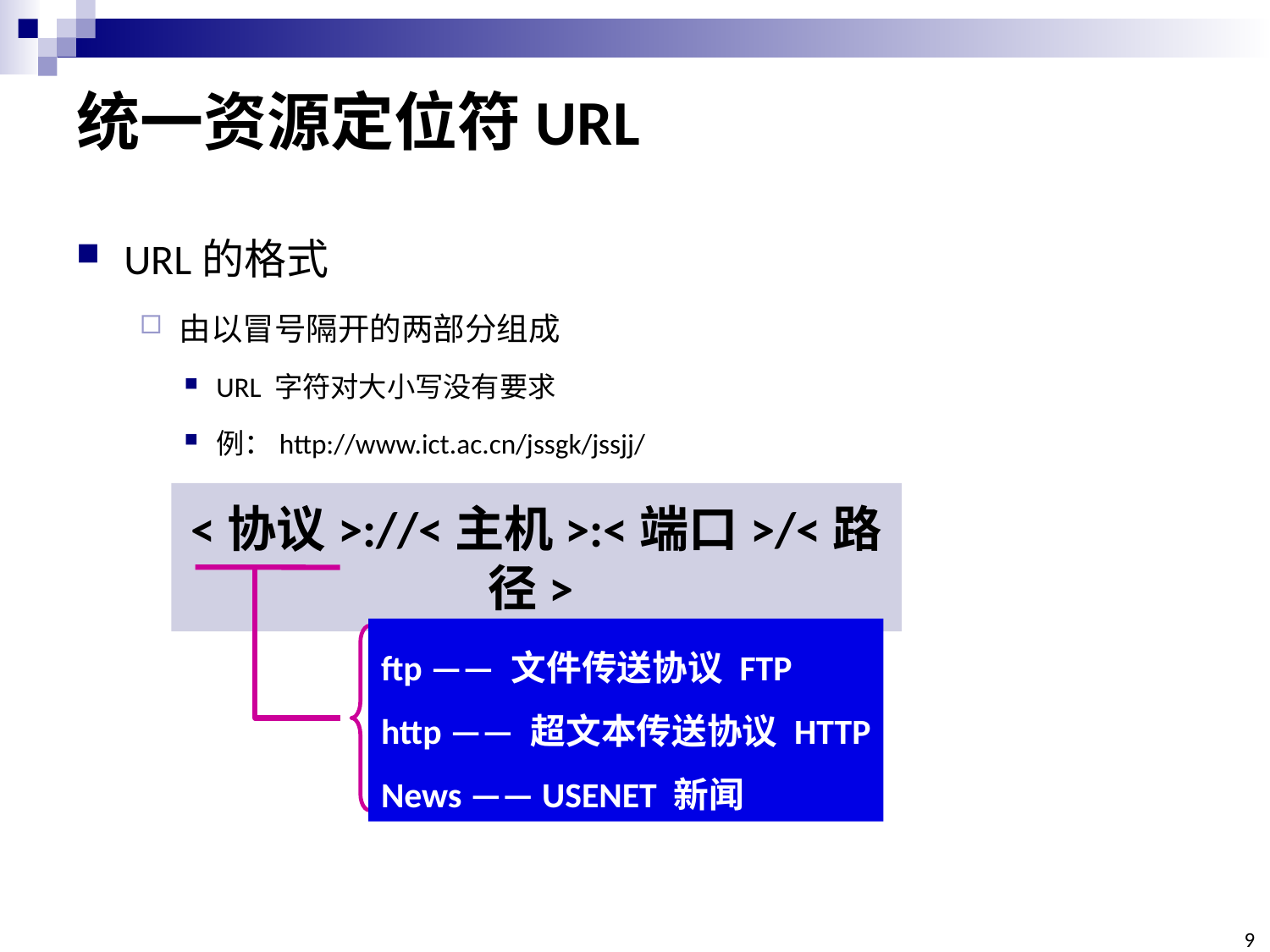

# 统一资源定位符URL
URL的格式
由以冒号隔开的两部分组成
URL 字符对大小写没有要求
例：http://www.ict.ac.cn/jssgk/jssjj/
<协议>://<主机>:<端口>/<路径>

ftp —— 文件传送协议 FTP
http —— 超文本传送协议 HTTP
News —— USENET 新闻

9